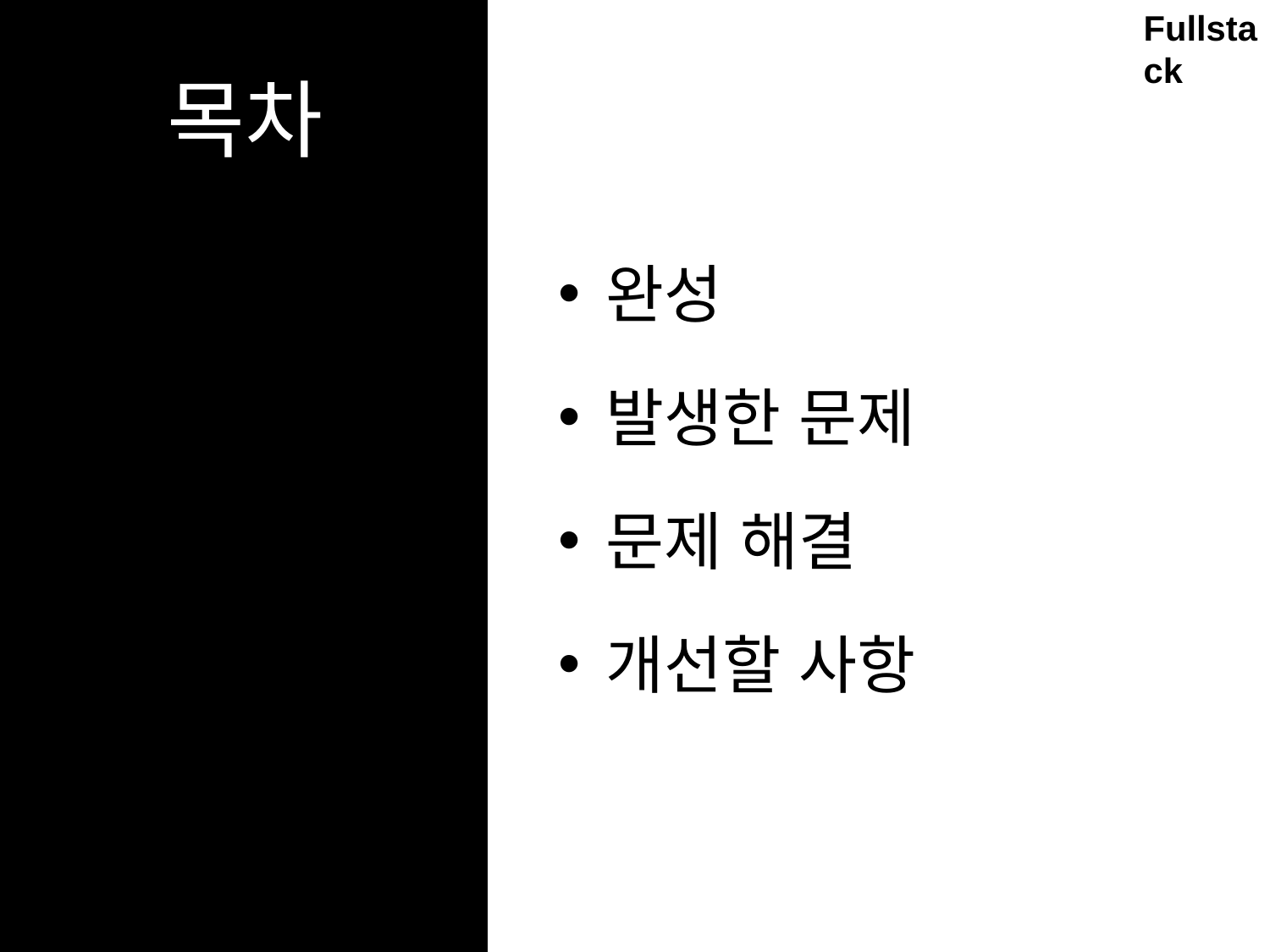

Fullstack
# 목차
완성

발생한 문제

문제 해결

개선할 사항